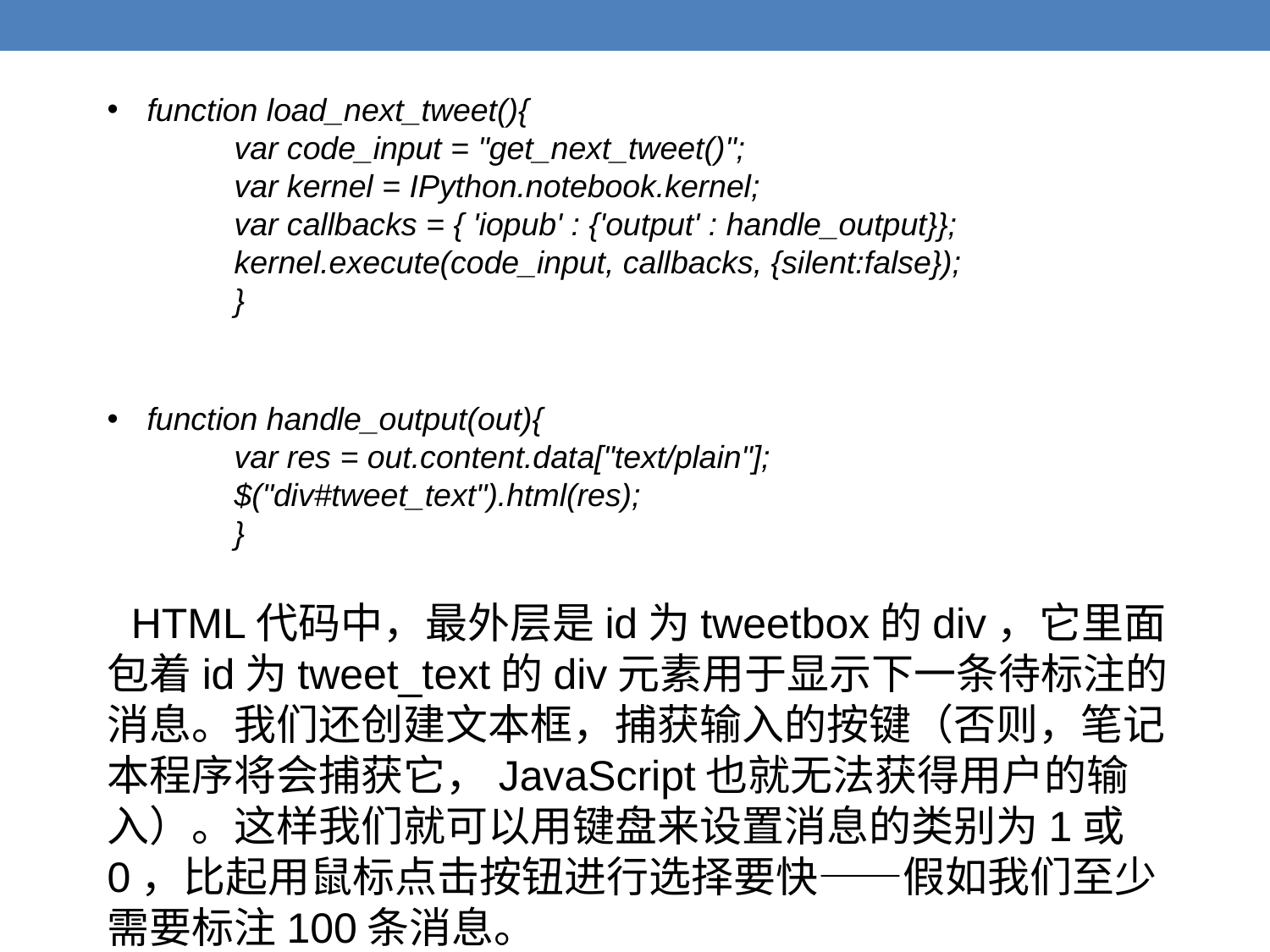

function load_next_tweet(){
	var code_input = "get_next_tweet()";
	var kernel = IPython.notebook.kernel;
	var callbacks = { 'iopub' : {'output' : handle_output}};
	kernel.execute(code_input, callbacks, {silent:false});
	}
function handle_output(out){
	var res = out.content.data["text/plain"];
	$("div#tweet_text").html(res);
	}
  HTML代码中，最外层是id为tweetbox的div，它里面包着id为tweet_text的div元素用于显示下一条待标注的消息。我们还创建文本框，捕获输入的按键（否则，笔记本程序将会捕获它，JavaScript也就无法获得用户的输入）。这样我们就可以用键盘来设置消息的类别为1或0，比起用鼠标点击按钮进行选择要快——假如我们至少需要标注100条消息。